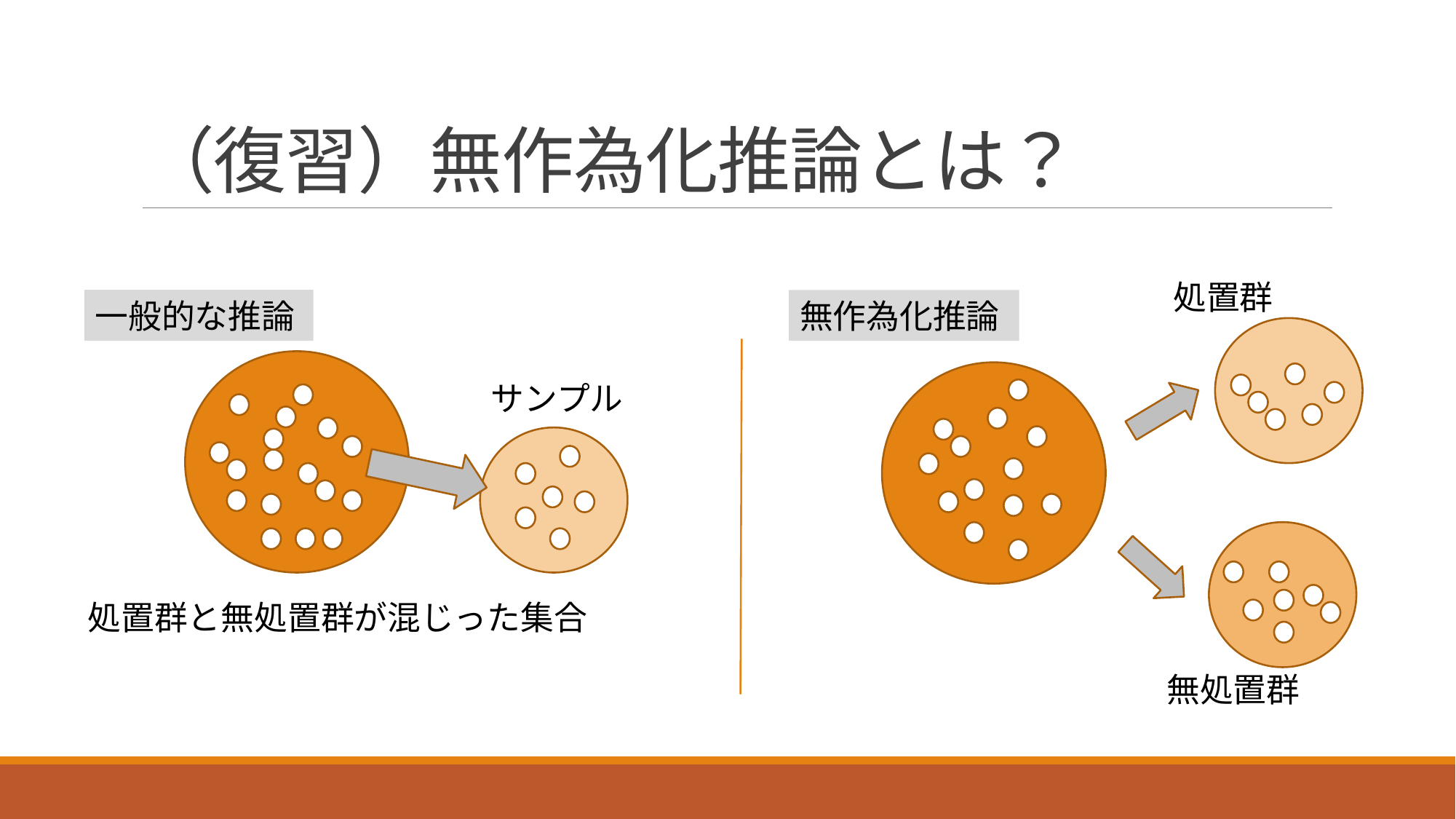

# （復習）無作為化推論とは？
処置群

サンプル

処置群と無処置群が混じった集合

無処置群
一般的な推論
無作為化推論